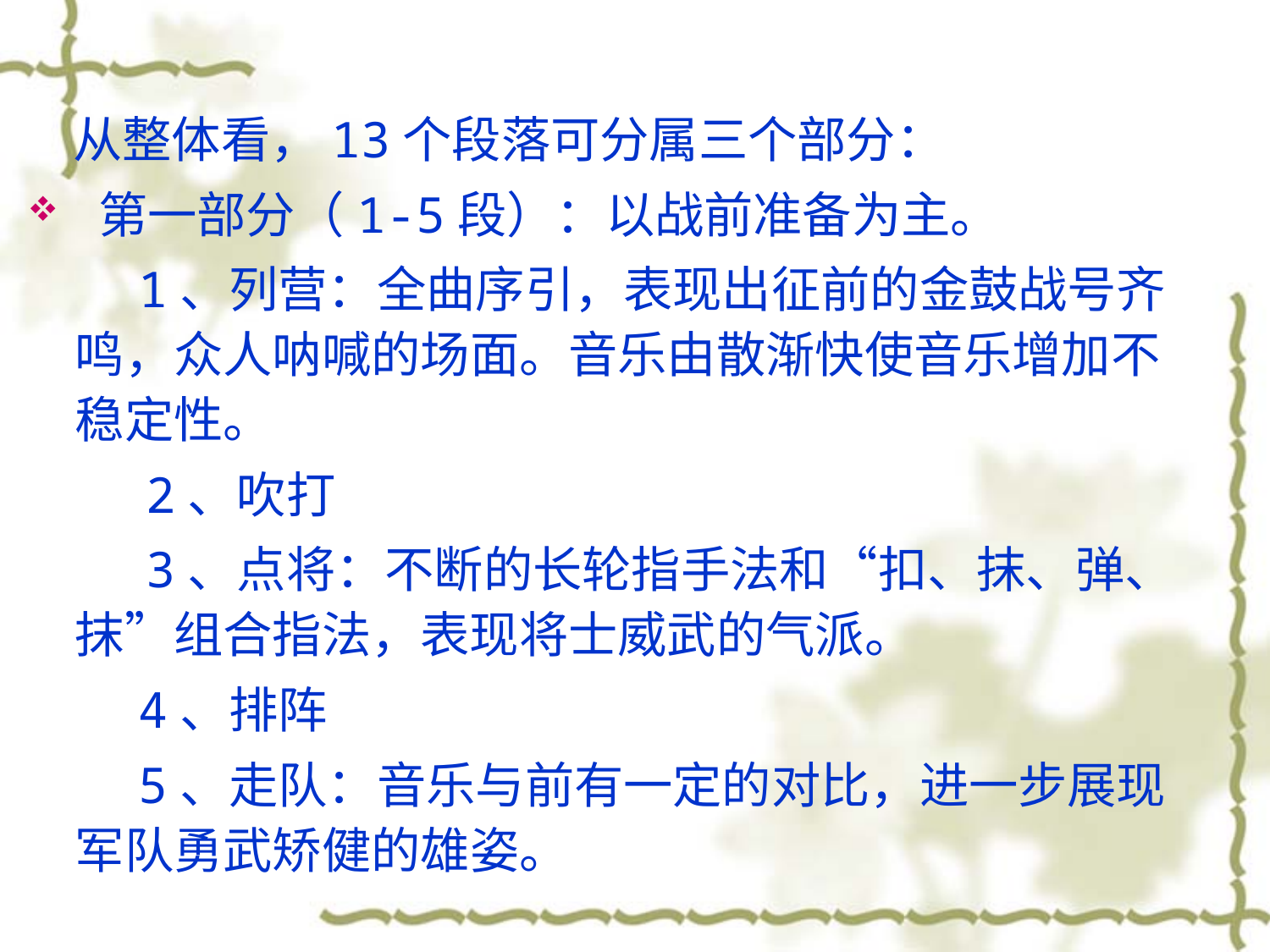

#
   从整体看，13个段落可分属三个部分：
 第一部分（1-5段）：以战前准备为主。
　　1、列营：全曲序引，表现出征前的金鼓战号齐鸣，众人呐喊的场面。音乐由散渐快使音乐增加不稳定性。
    2、吹打
    3、点将：不断的长轮指手法和“扣、抹、弹、抹”组合指法，表现将士威武的气派。
　　4、排阵
　　5、走队：音乐与前有一定的对比，进一步展现军队勇武矫健的雄姿。